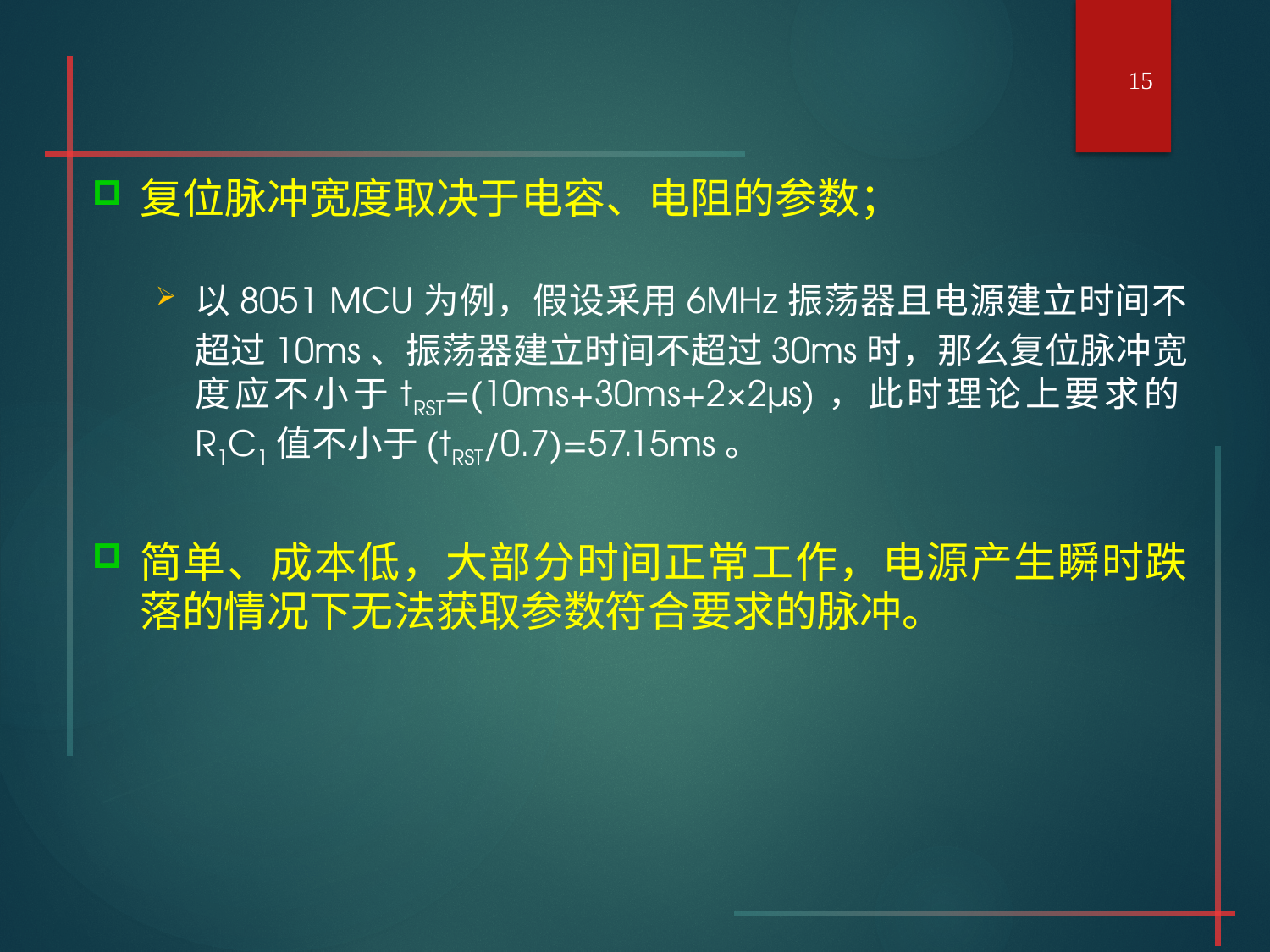

15
#
复位脉冲宽度取决于电容、电阻的参数；

以8051 MCU为例，假设采用6MHz振荡器且电源建立时间不超过10ms、振荡器建立时间不超过30ms时，那么复位脉冲宽度应不小于tRST=(10ms+30ms+2×2μs)，此时理论上要求的R1C1值不小于(tRST/0.7)=57.15ms。

简单、成本低，大部分时间正常工作，电源产生瞬时跌落的情况下无法获取参数符合要求的脉冲。